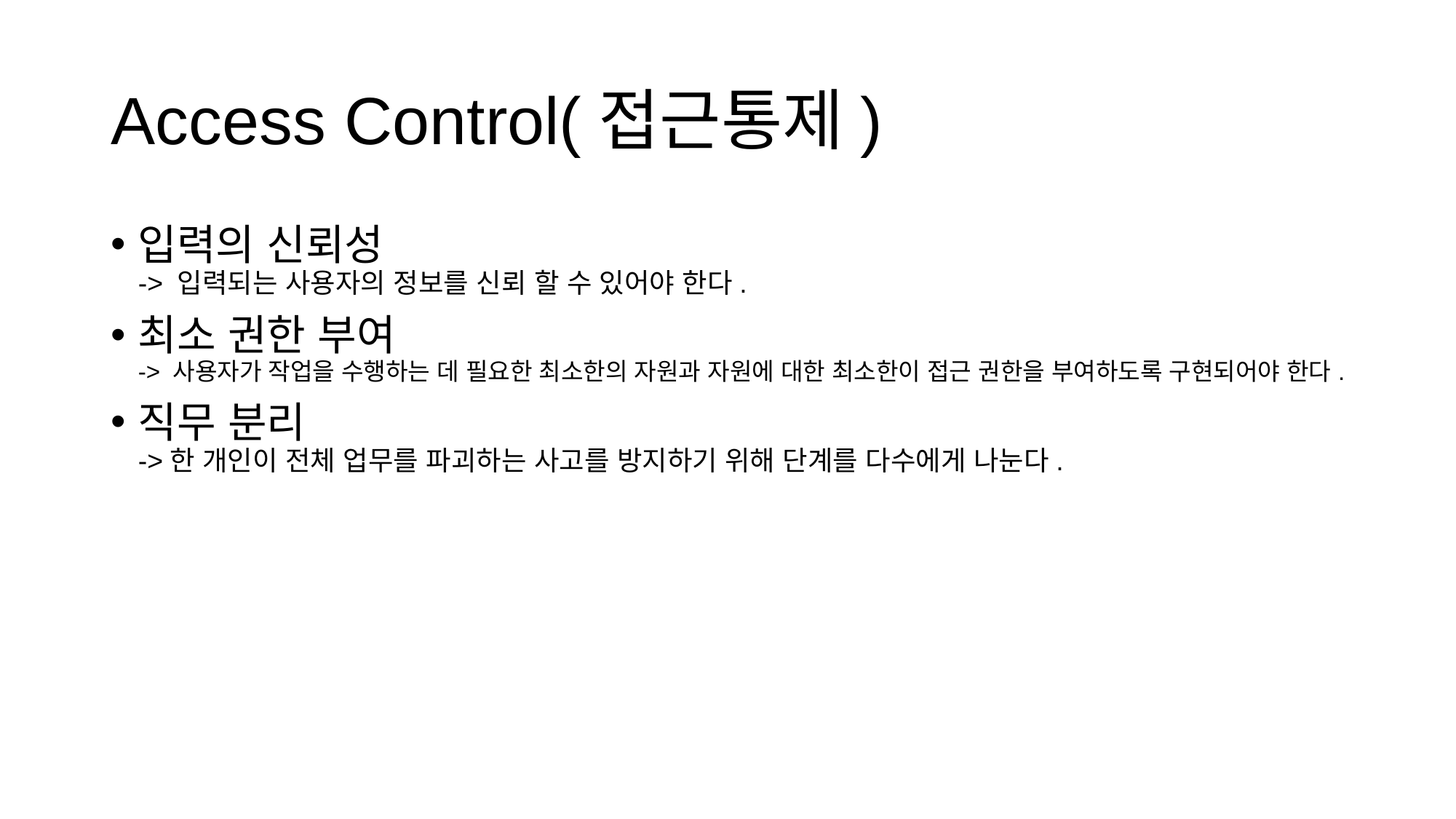

# Access Control(접근통제)
입력의 신뢰성
-> 입력되는 사용자의 정보를 신뢰 할 수 있어야 한다.
최소 권한 부여
-> 사용자가 작업을 수행하는 데 필요한 최소한의 자원과 자원에 대한 최소한이 접근 권한을 부여하도록 구현되어야 한다.
직무 분리
->한 개인이 전체 업무를 파괴하는 사고를 방지하기 위해 단계를 다수에게 나눈다.